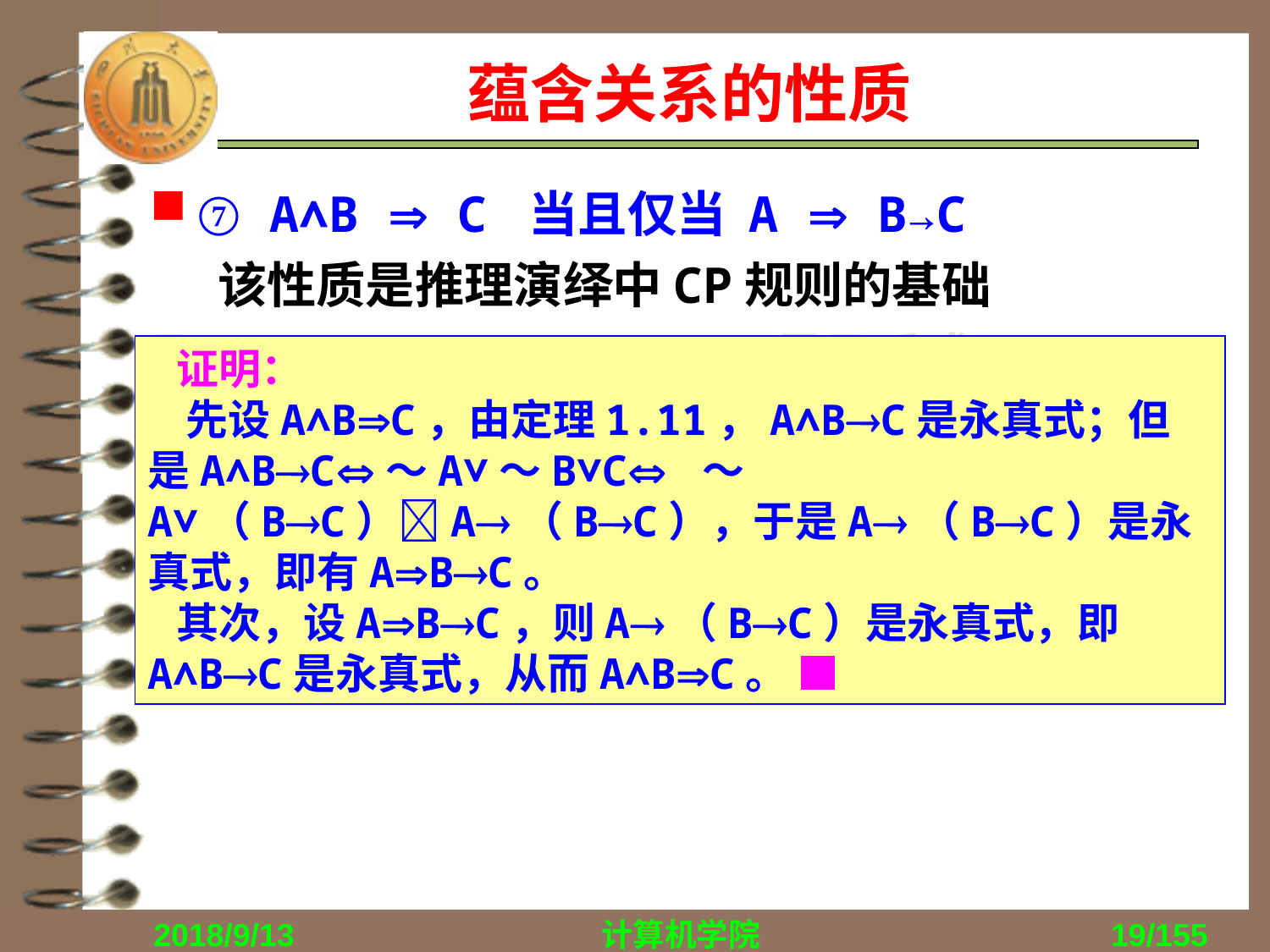

# 蕴含关系的性质
⑦ A∧B ⇒ C 当且仅当 A ⇒ B→C
     该性质是推理演绎中CP规则的基础
⑧  A ⇒ B, iff A∧～B是矛盾式
     该性质是反证法的基础
定理1-5.2:A⇒B  iff ～B⇒～A
     该定理提供了逆向思维的基础
  证明：
   先设A∧B⇒C，由定理1.11，A∧B→C是永真式；但是A∧B→C⇔～A∨～B∨C⇔ ～A∨（B→C）⇔A→（B→C），于是A→（B→C）是永真式，即有A⇒B→C。
  其次，设A⇒B→C，则A→（B→C）是永真式，即A∧B→C是永真式，从而A∧B⇒C。 ■
2018/9/13
计算机学院
19/155